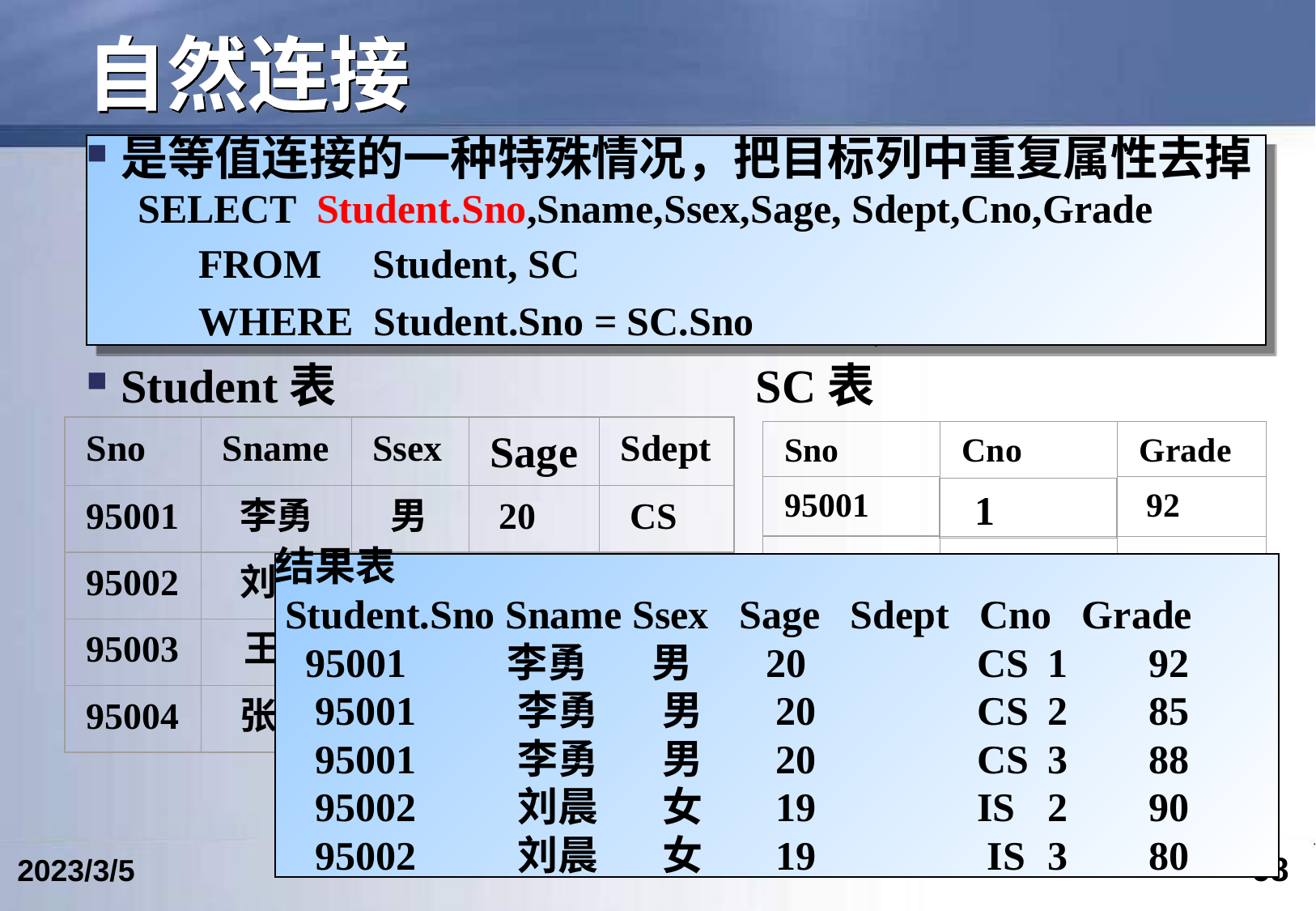

# 自然连接
[例]  查询每个学生及其选修课程的情况。
SELECT  Student.*，SC.*
      FROM     Student，SC
      WHERE  Student.Sno = SC.Sno；
Student表                                      SC表
是等值连接的一种特殊情况，把目标列中重复属性去掉
SELECT  Student.Sno,Sname,Ssex,Sage, Sdept,Cno,Grade
      FROM     Student, SC
      WHERE  Student.Sno = SC.Sno

Sno

Sname

Ssex

Sage

Sdept

95001

 李勇

 男

 20

 CS

95002

 刘晨

 女

 19

 IS

95003

 王敏

 女

 18

 MA

95004

 张立

 男

 19

 IS

Sno

Cno

Grade

95001

 92

  1

95001

  2

 85

95001

3

88

95002

90

2

95002

3

80

结果表
 Student.Sno Sname Ssex   Sage   Sdept   Cno   Grade
   95001         李勇       男       20 	      CS	 1        92
    95001         李勇       男       20	      CS	 2        85
    95001         李勇       男       20	      CS	 3        88
    95002         刘晨       女       19	      IS 	 2        90
    95002         刘晨       女       19	       IS	 3        80
68
2023/3/5